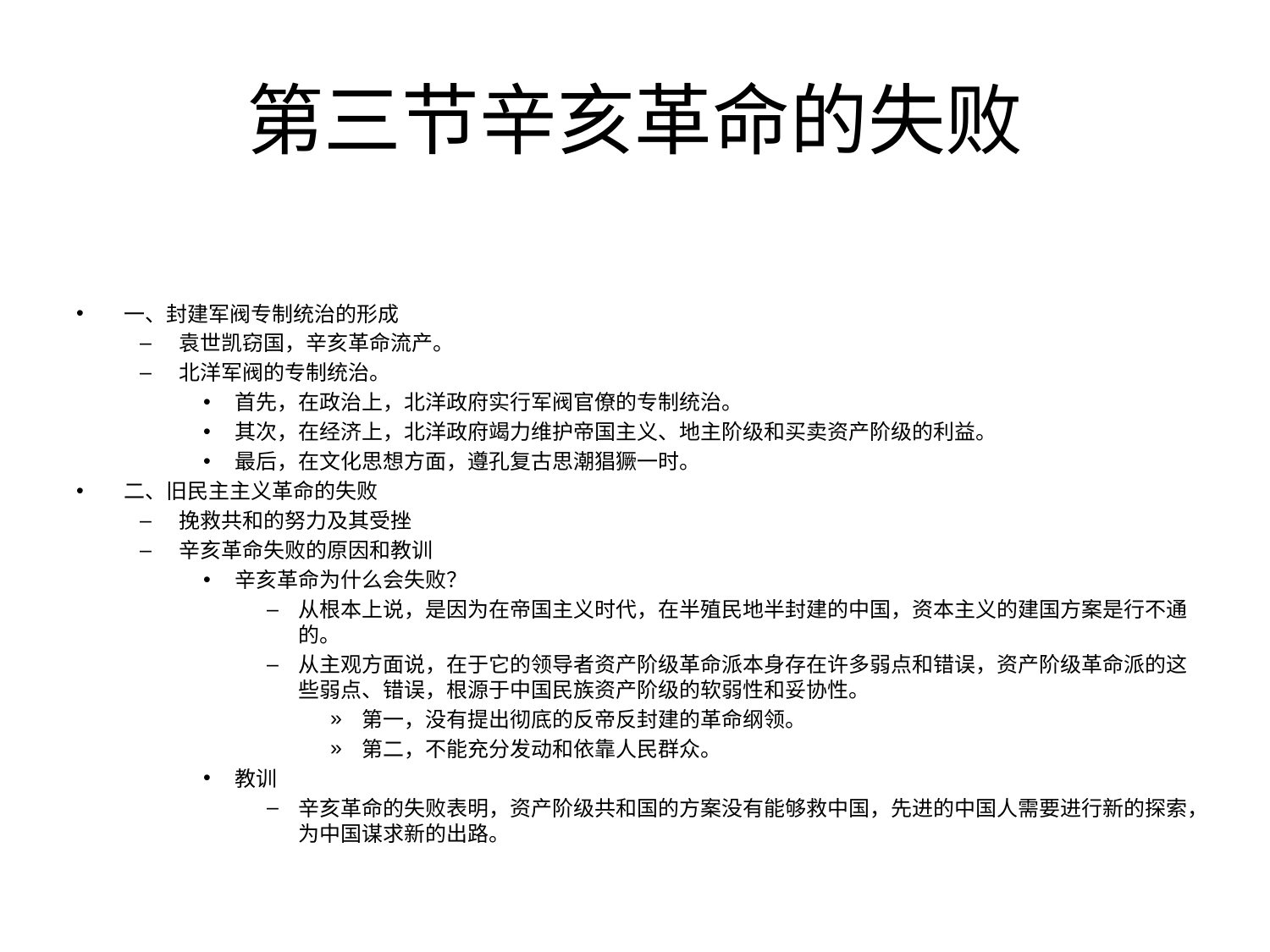

# 第三节辛亥革命的失败

一、封建军阀专制统治的形成
袁世凯窃国，辛亥革命流产。
北洋军阀的专制统治。
首先，在政治上，北洋政府实行军阀官僚的专制统治。
其次，在经济上，北洋政府竭力维护帝国主义、地主阶级和买卖资产阶级的利益。
最后，在文化思想方面，遵孔复古思潮猖獗一时。
二、旧民主主义革命的失败
挽救共和的努力及其受挫
辛亥革命失败的原因和教训
辛亥革命为什么会失败？
从根本上说，是因为在帝国主义时代，在半殖民地半封建的中国，资本主义的建国方案是行不通的。
从主观方面说，在于它的领导者资产阶级革命派本身存在许多弱点和错误，资产阶级革命派的这些弱点、错误，根源于中国民族资产阶级的软弱性和妥协性。
第一，没有提出彻底的反帝反封建的革命纲领。
第二，不能充分发动和依靠人民群众。
教训
辛亥革命的失败表明，资产阶级共和国的方案没有能够救中国，先进的中国人需要进行新的探索，为中国谋求新的出路。